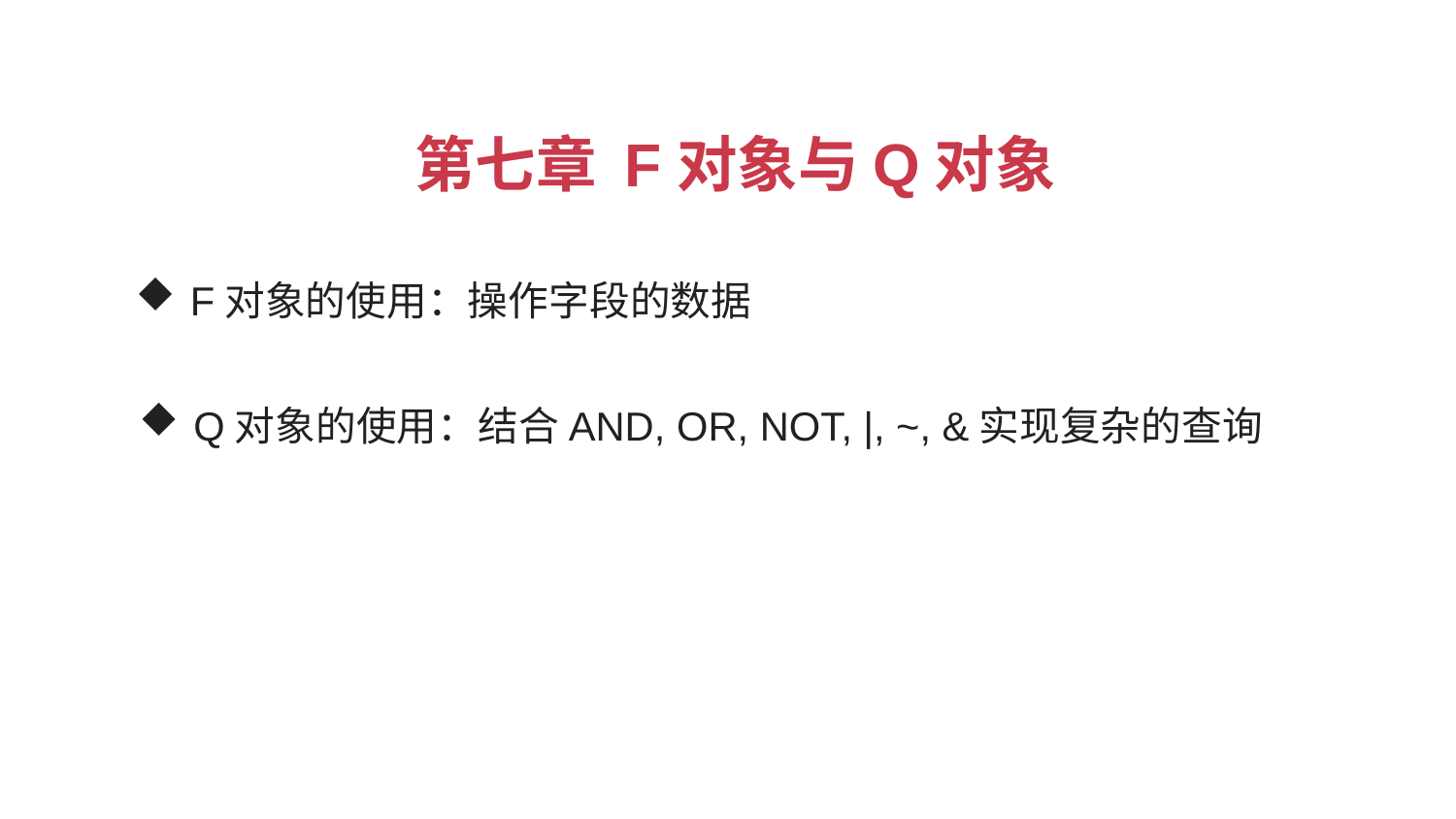

第七章 F对象与Q对象
F对象的使用：操作字段的数据
Q对象的使用：结合AND, OR, NOT, |, ~, &实现复杂的查询